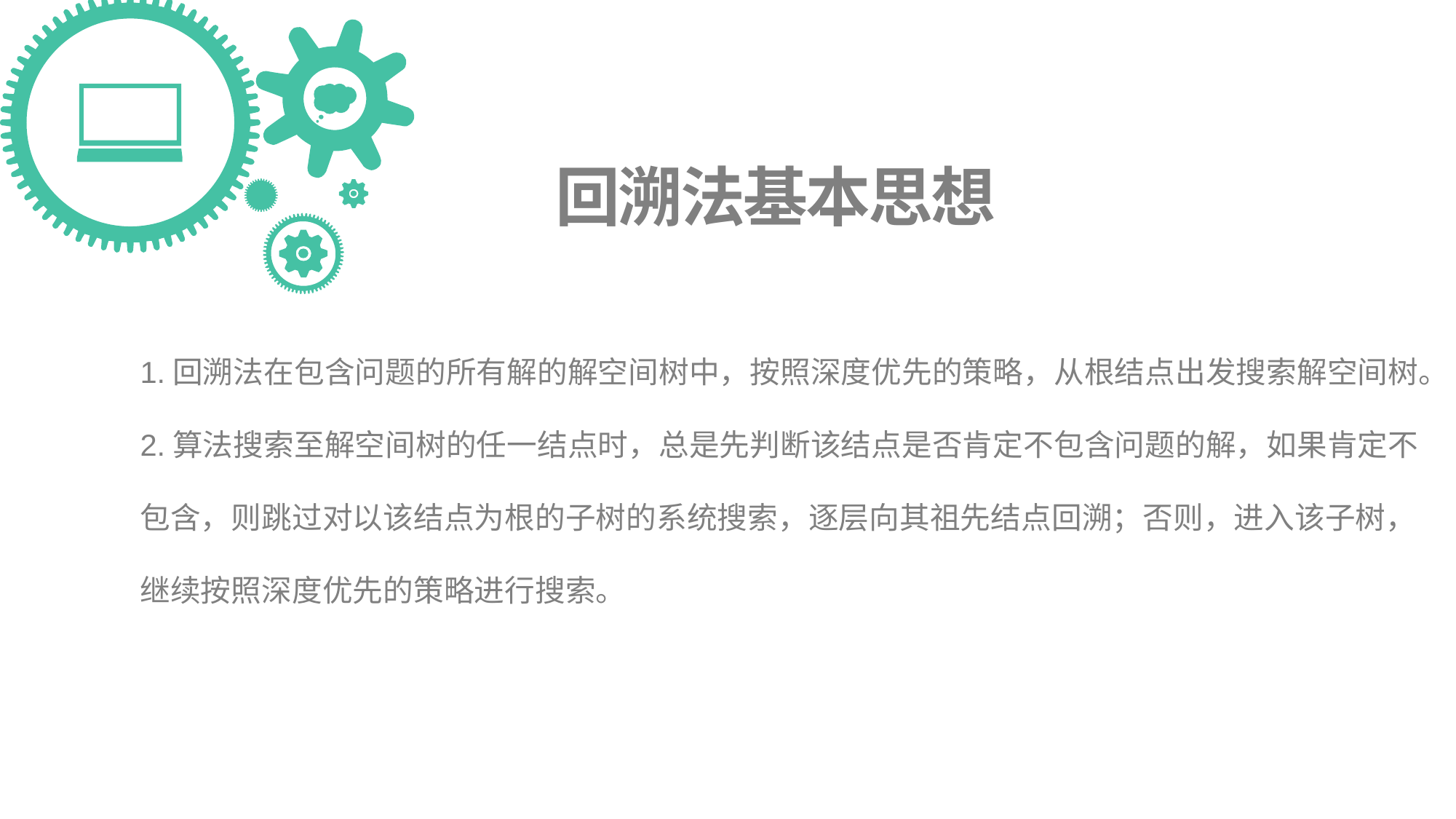

回溯法基本思想

1.回溯法在包含问题的所有解的解空间树中，按照深度优先的策略，从根结点出发搜索解空间树。
2.算法搜索至解空间树的任一结点时，总是先判断该结点是否肯定不包含问题的解，如果肯定不
包含，则跳过对以该结点为根的子树的系统搜索，逐层向其祖先结点回溯；否则，进入该子树，
继续按照深度优先的策略进行搜索。

特征检测
特征点匹配
相似度度量